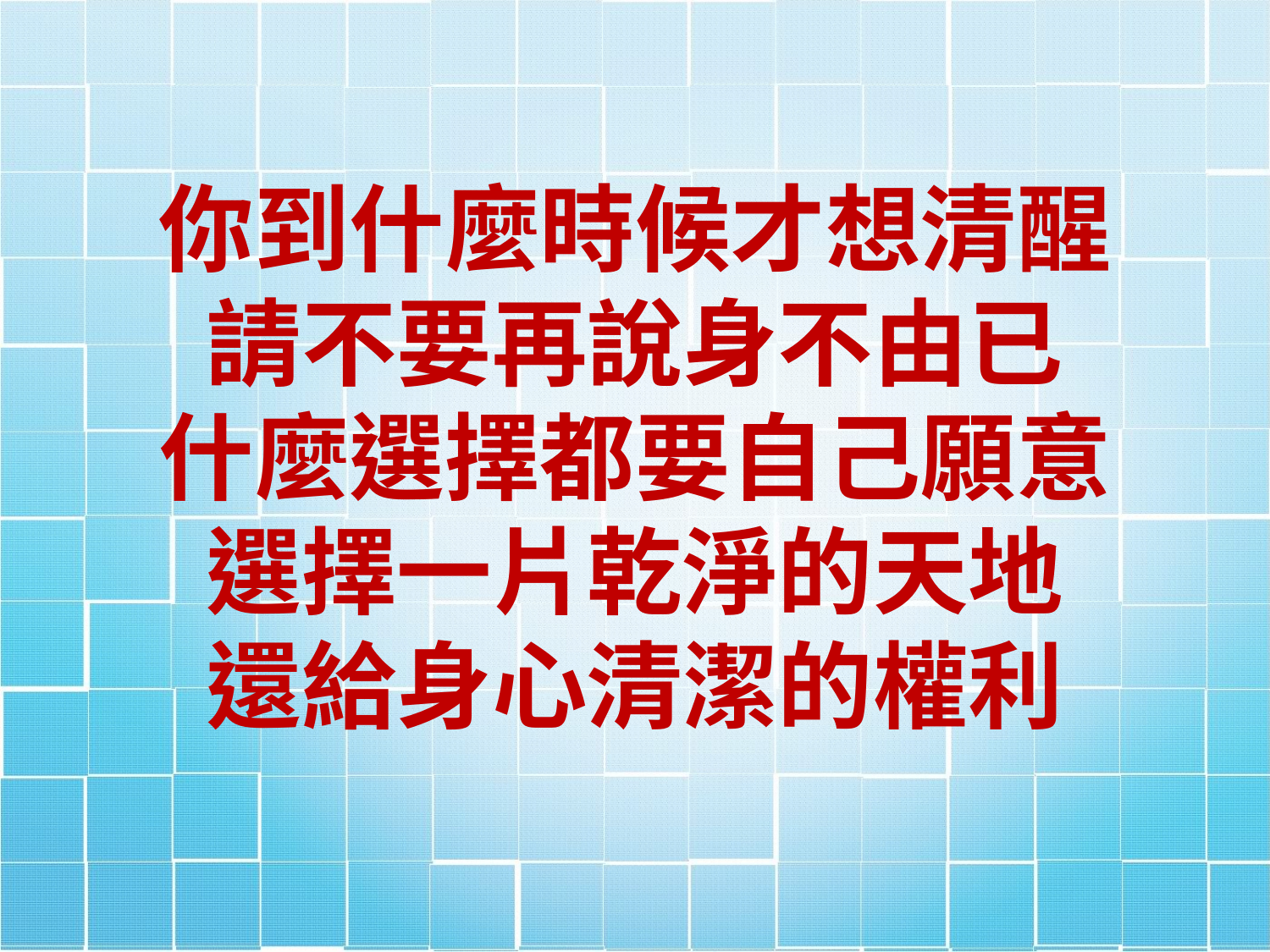

# 你到什麼時候才想清醒 請不要再說身不由已 什麼選擇都要自己願意 選擇一片乾淨的天地 還給身心清潔的權利